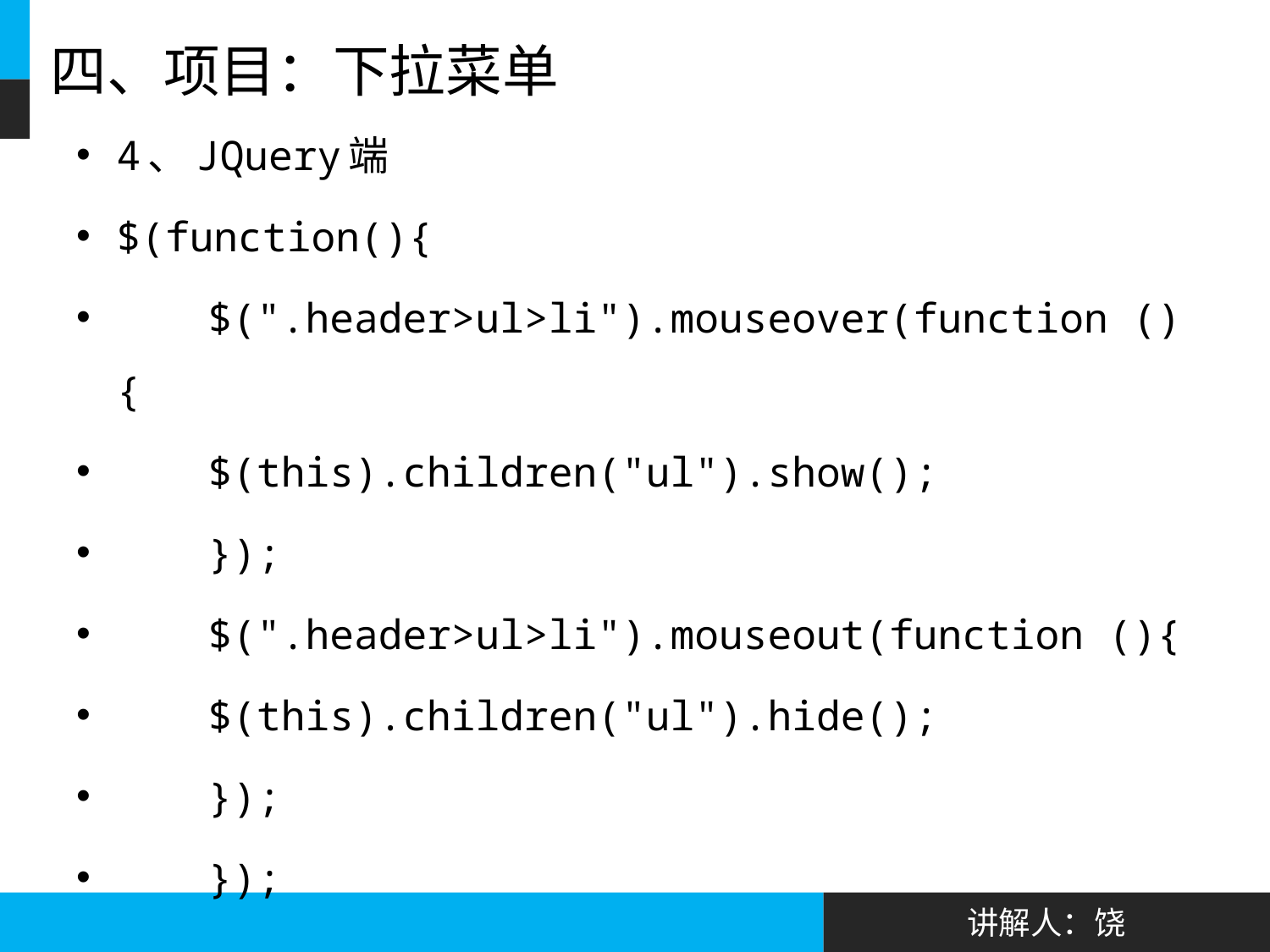

# 四、项目：下拉菜单
4、JQuery端
$(function(){
	$(".header>ul>li").mouseover(function (){
		$(this).children("ul").show();
		});
	$(".header>ul>li").mouseout(function (){
		$(this).children("ul").hide();
		});
	});